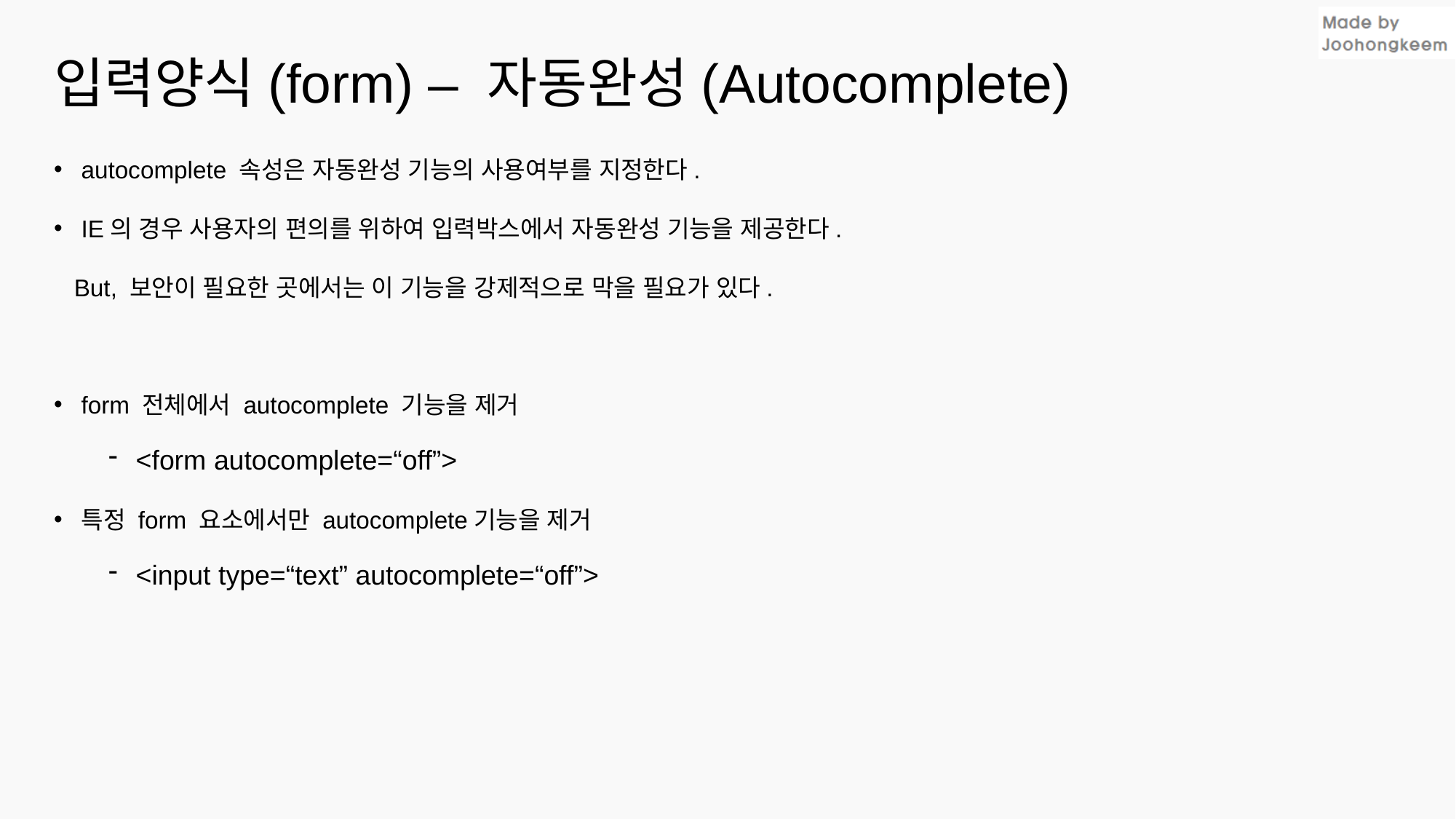

# 입력양식(form) – 자동완성(Autocomplete)
autocomplete 속성은 자동완성 기능의 사용여부를 지정한다.
IE의 경우 사용자의 편의를 위하여 입력박스에서 자동완성 기능을 제공한다.
   But, 보안이 필요한 곳에서는 이 기능을 강제적으로 막을 필요가 있다.

form 전체에서 autocomplete 기능을 제거
<form autocomplete=“off”>
특정 form 요소에서만 autocomplete기능을 제거
<input type=“text” autocomplete=“off”>